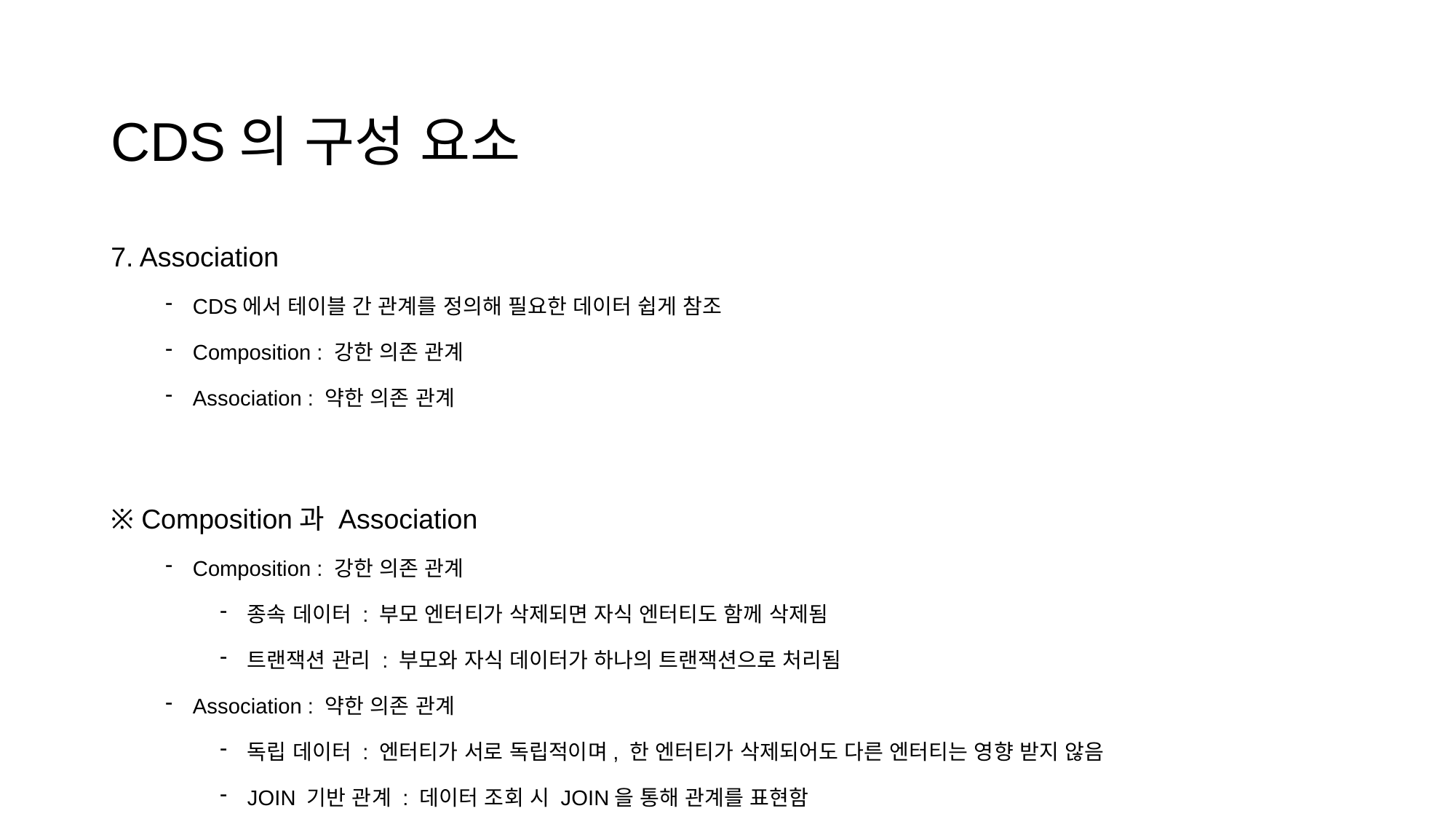

# CDS의 구성 요소
7. Association
CDS에서 테이블 간 관계를 정의해 필요한 데이터 쉽게 참조
Composition : 강한 의존 관계
Association : 약한 의존 관계

※ Composition과 Association
Composition : 강한 의존 관계
종속 데이터 : 부모 엔터티가 삭제되면 자식 엔터티도 함께 삭제됨
트랜잭션 관리 : 부모와 자식 데이터가 하나의 트랜잭션으로 처리됨
Association : 약한 의존 관계
독립 데이터 : 엔터티가 서로 독립적이며, 한 엔터티가 삭제되어도 다른 엔터티는 영향 받지 않음
JOIN 기반 관계 : 데이터 조회 시 JOIN을 통해 관계를 표현함